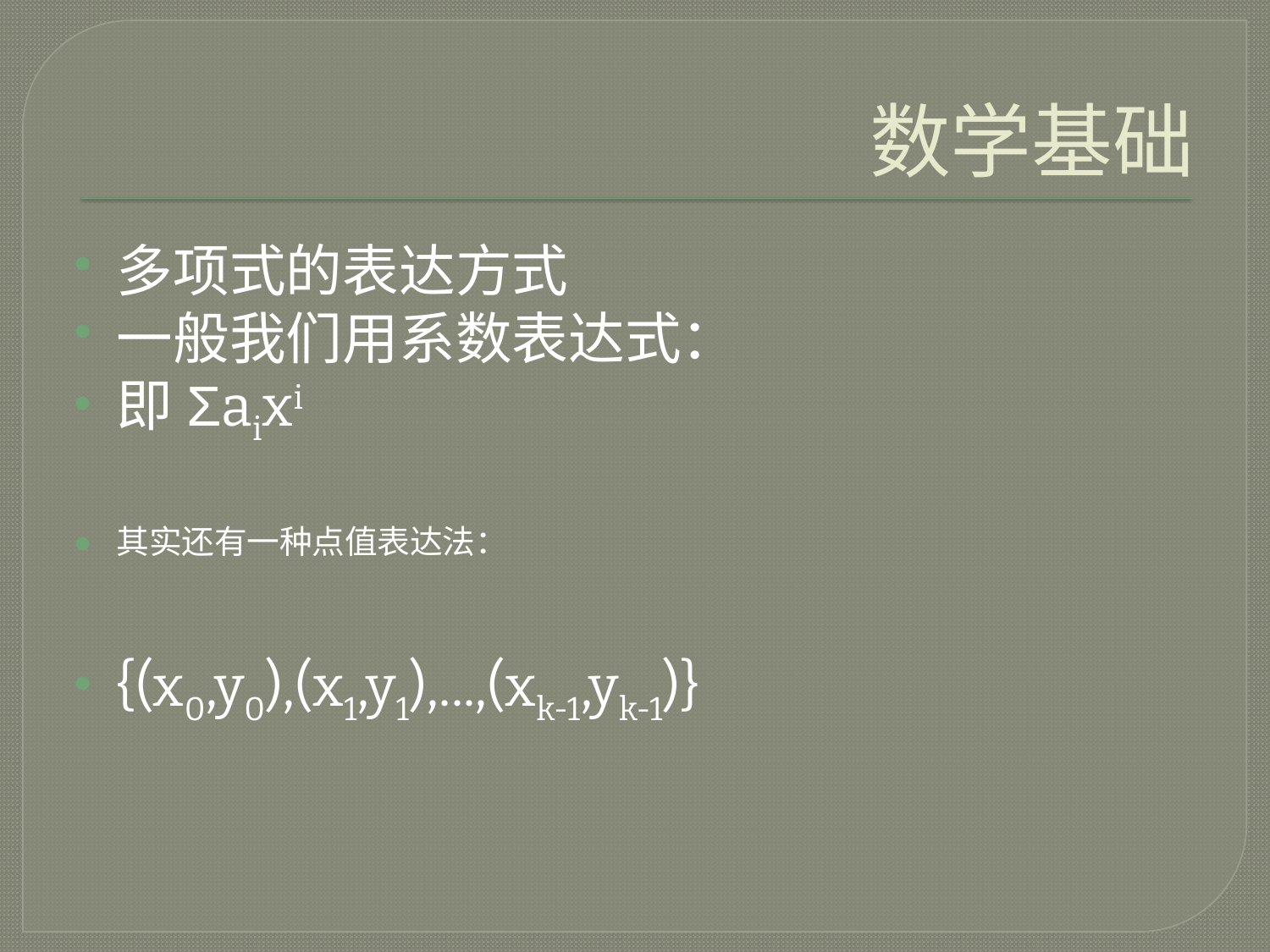

# 数学基础
多项式的表达方式
一般我们用系数表达式：
即Σaixi

其实还有一种点值表达法：

{(x0,y0),(x1,y1),...,(xk-1,yk-1)}